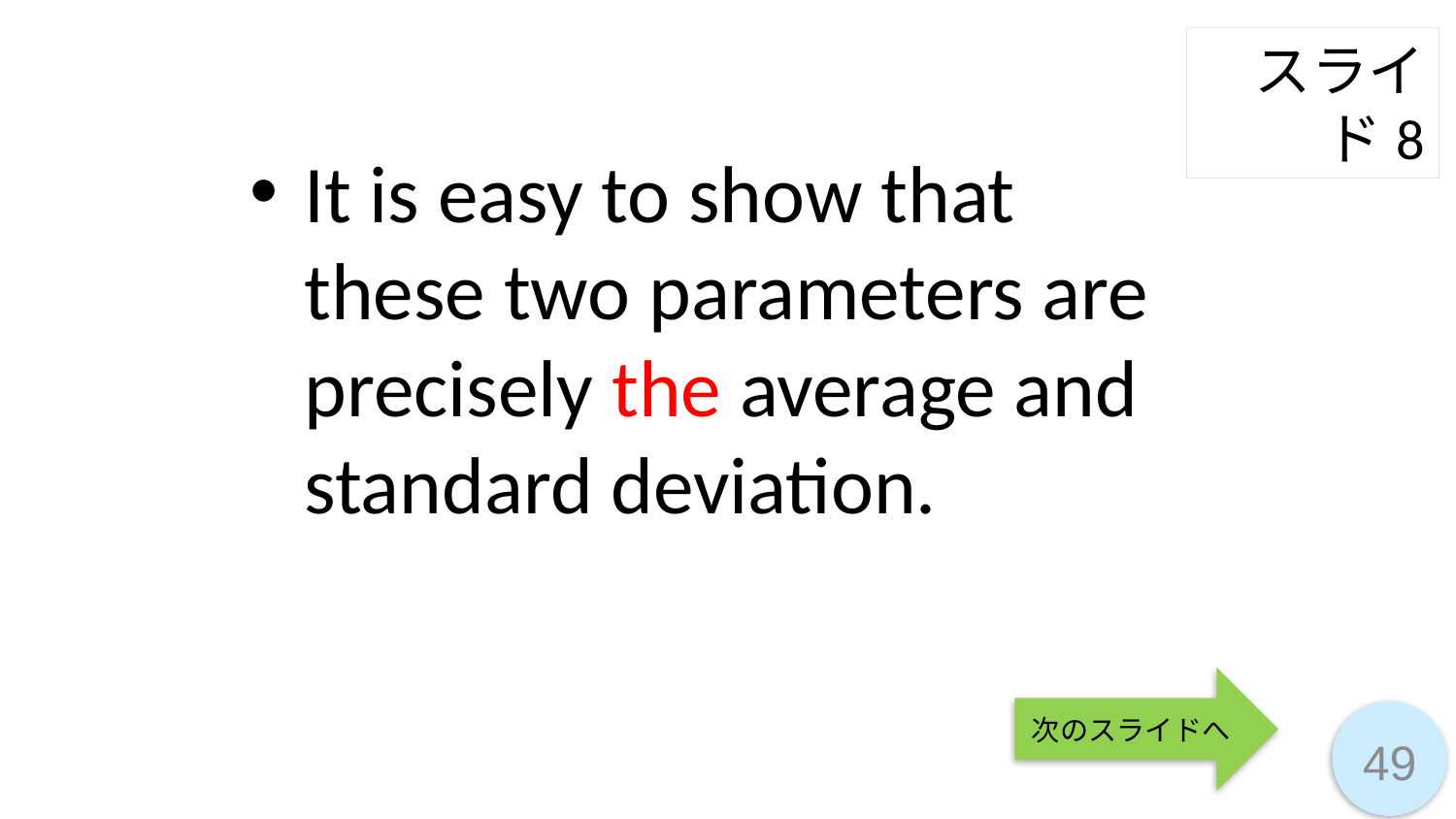

スライド8
It is easy to show that these two parameters are precisely the average and standard deviation.
次のスライドへ
49